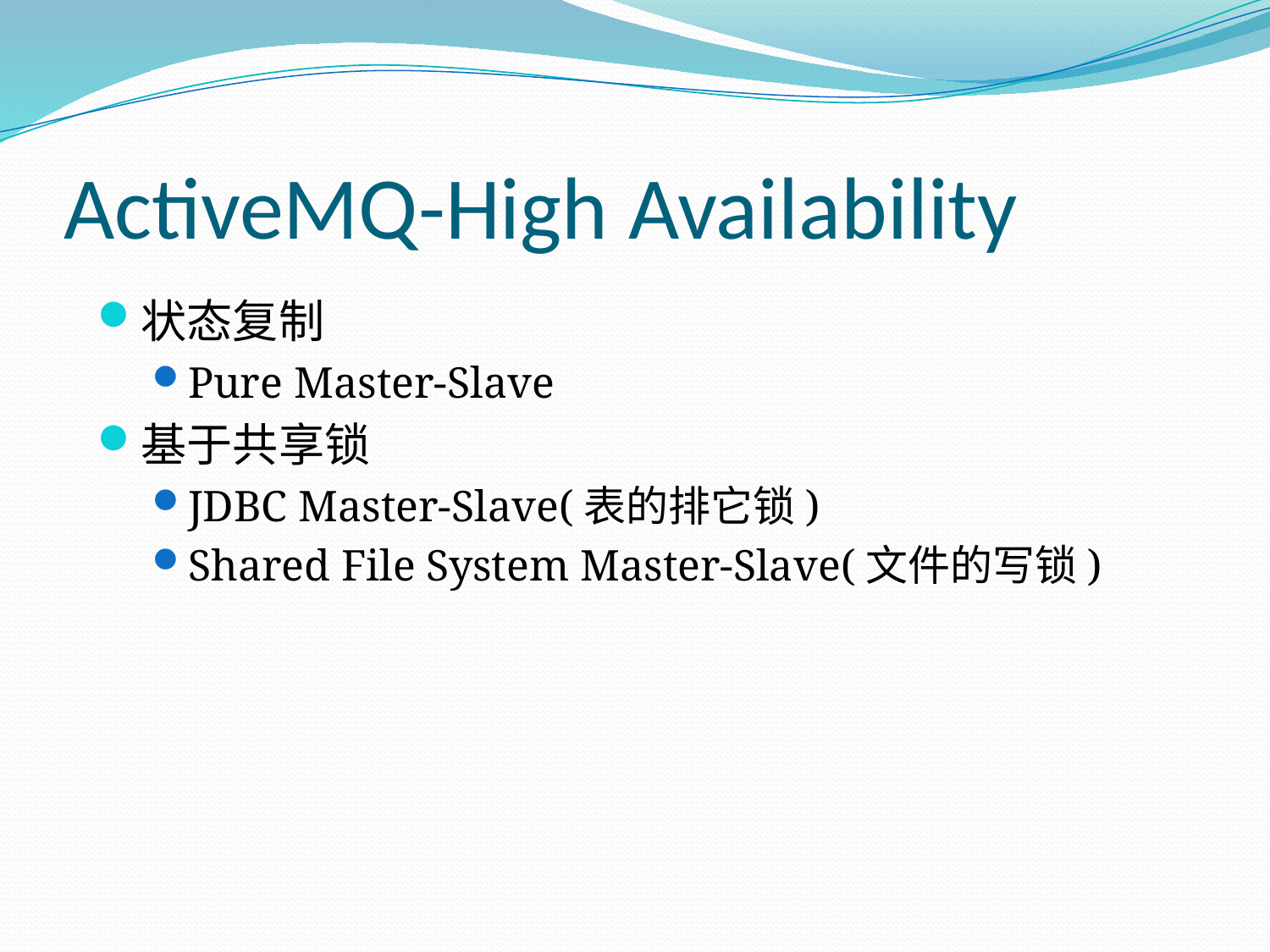

ActiveMQ-High Availability
状态复制
Pure Master-Slave
基于共享锁
JDBC Master-Slave(表的排它锁)
Shared File System Master-Slave(文件的写锁)